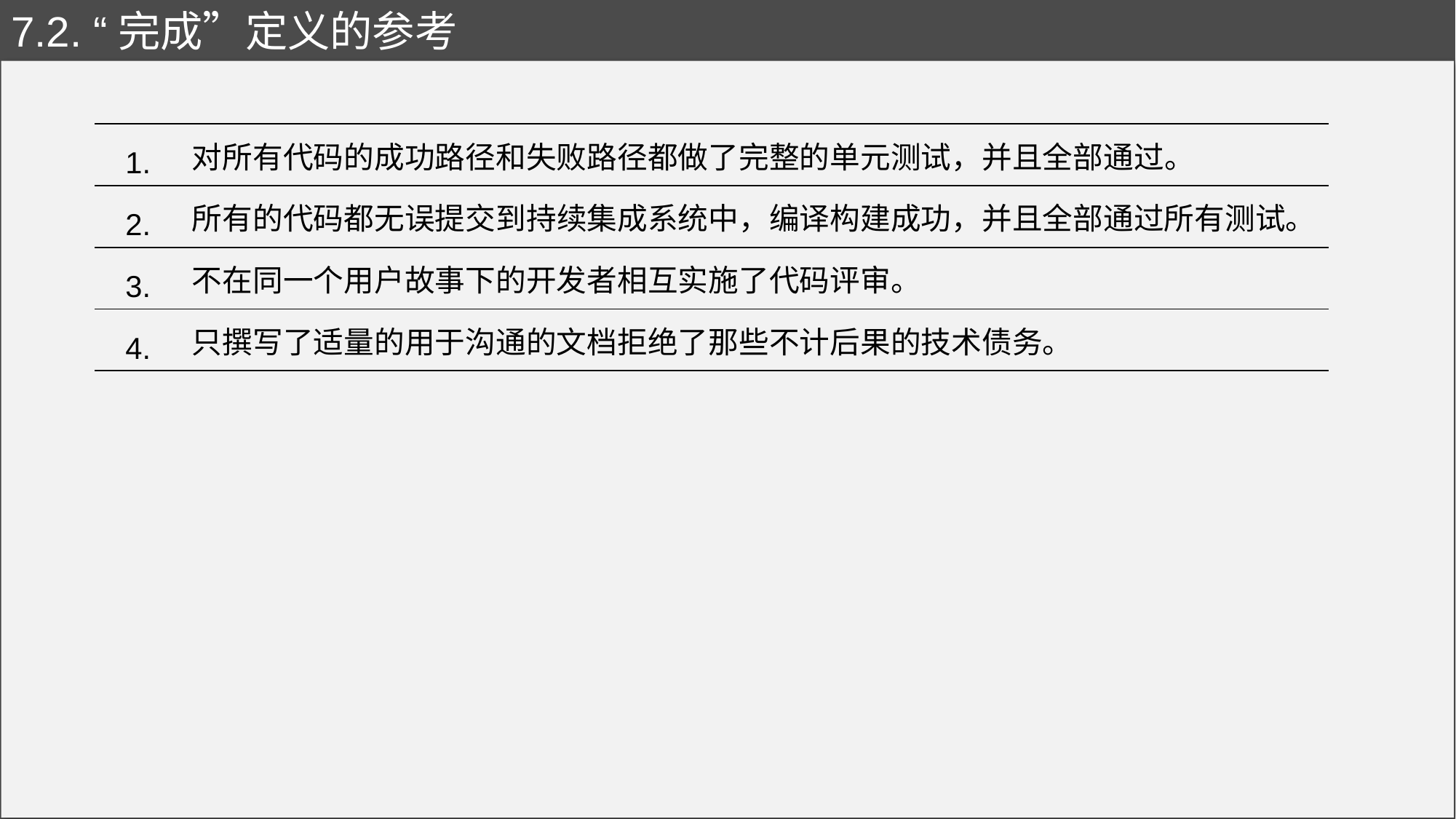

# 7.2. “完成”定义的参考
| 1. | 对所有代码的成功路径和失败路径都做了完整的单元测试，并且全部通过。 |
| --- | --- |
| 2. | 所有的代码都无误提交到持续集成系统中，编译构建成功，并且全部通过所有测试。 |
| 3. | 不在同一个用户故事下的开发者相互实施了代码评审。 |
| 4. | 只撰写了适量的用于沟通的文档拒绝了那些不计后果的技术债务。 |